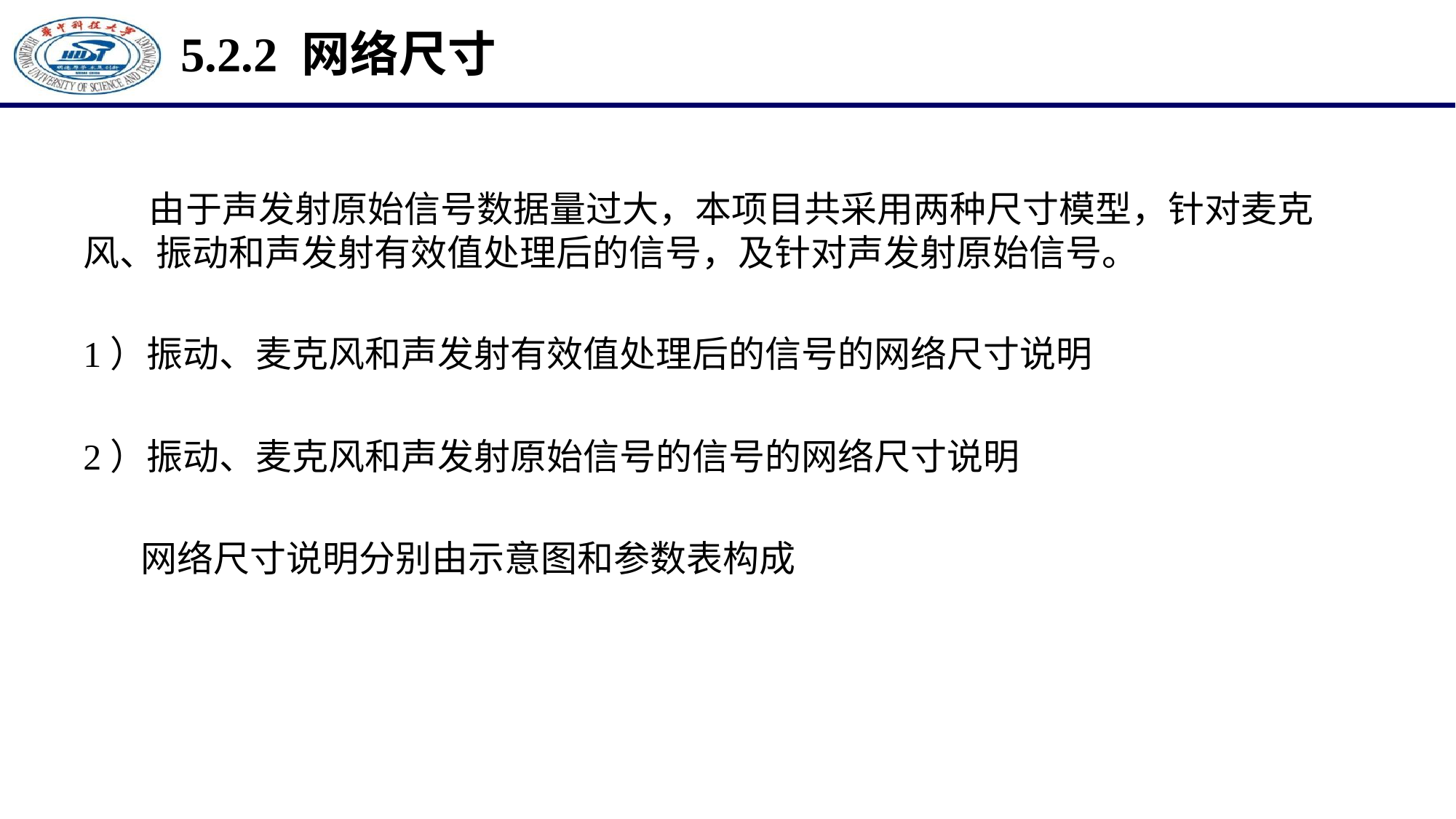

# 5.2.2 网络尺寸

       由于声发射原始信号数据量过大，本项目共采用两种尺寸模型，针对麦克风、振动和声发射有效值处理后的信号，及针对声发射原始信号。

1）振动、麦克风和声发射有效值处理后的信号的网络尺寸说明

2）振动、麦克风和声发射原始信号的信号的网络尺寸说明

      网络尺寸说明分别由示意图和参数表构成